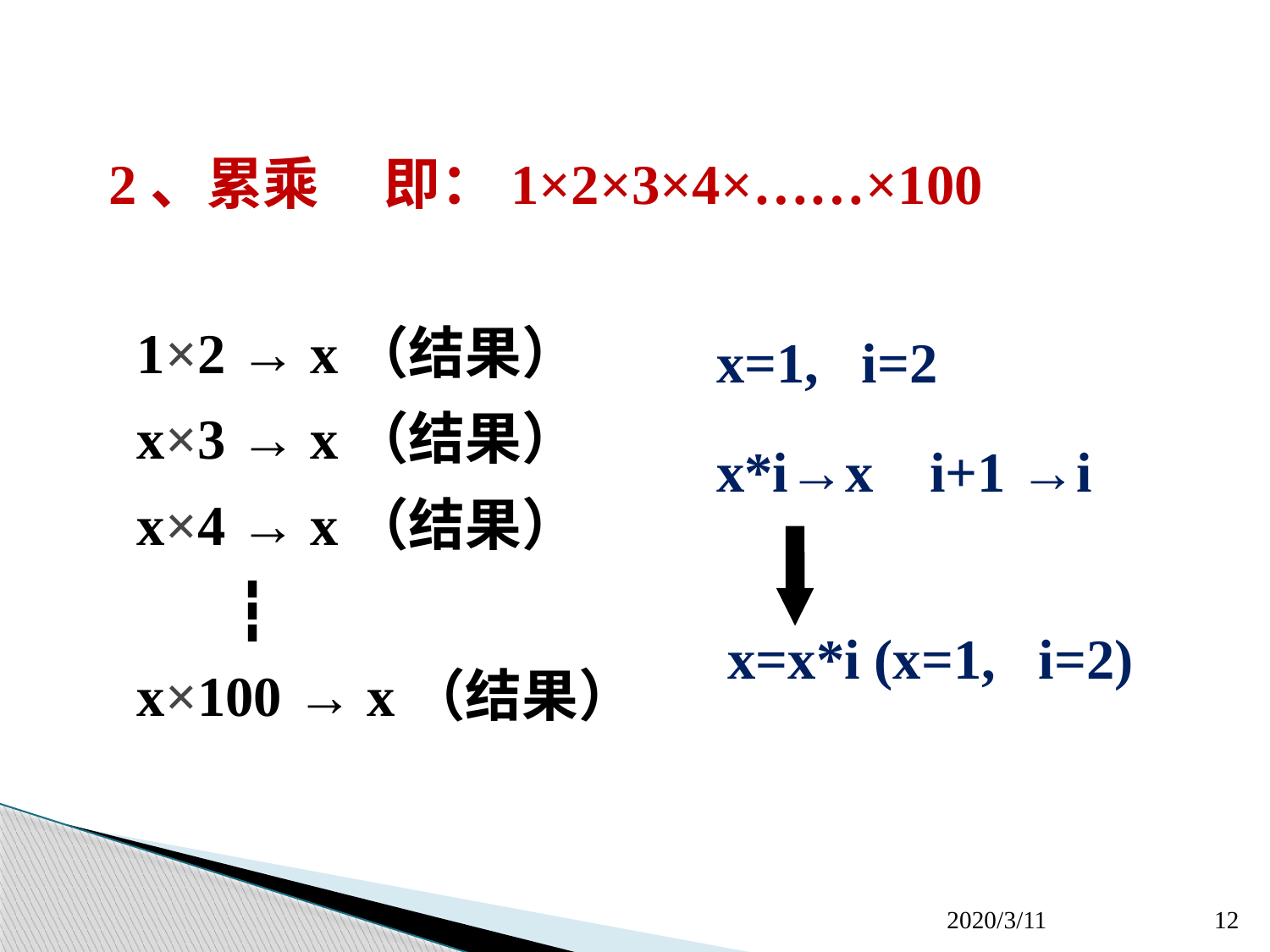

2、累乘     即：1×2×3×4×……×100

  1×2 → x（结果）
  x×3 → x（结果）
  x×4 → x（结果）
         ┇
  x×100 → x（结果）
x=1,   i=2
x*i→x    i+1 →i

x=x*i (x=1,   i=2)

2020/3/11
12